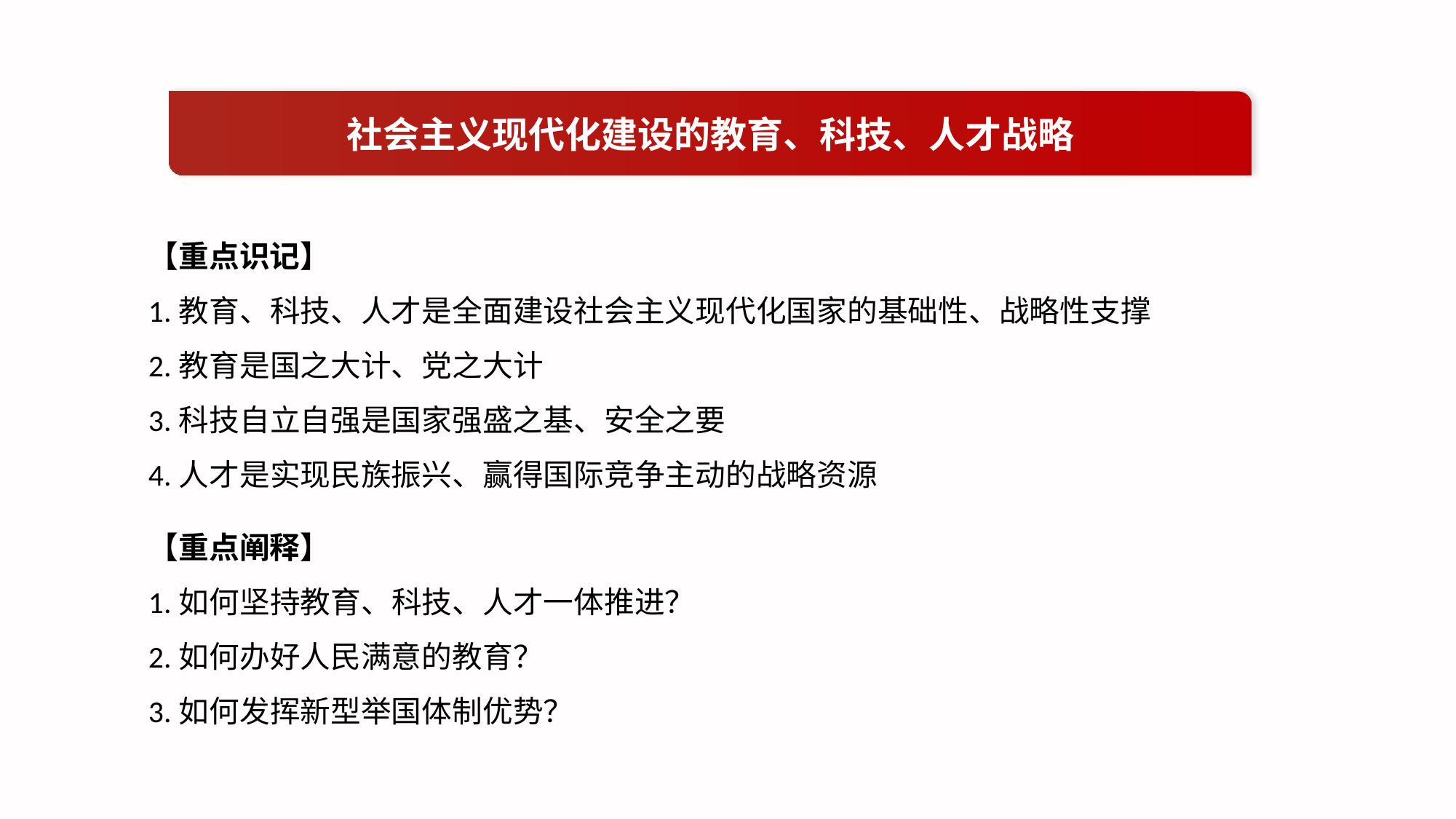

社会主义现代化建设的教育、科技、人才战略
【重点识记】
1.教育、科技、人才是全面建设社会主义现代化国家的基础性、战略性支撑
2.教育是国之大计、党之大计
3.科技自立自强是国家强盛之基、安全之要
4.人才是实现民族振兴、赢得国际竞争主动的战略资源
【重点阐释】
1.如何坚持教育、科技、人才一体推进？
2.如何办好人民满意的教育？
3.如何发挥新型举国体制优势？